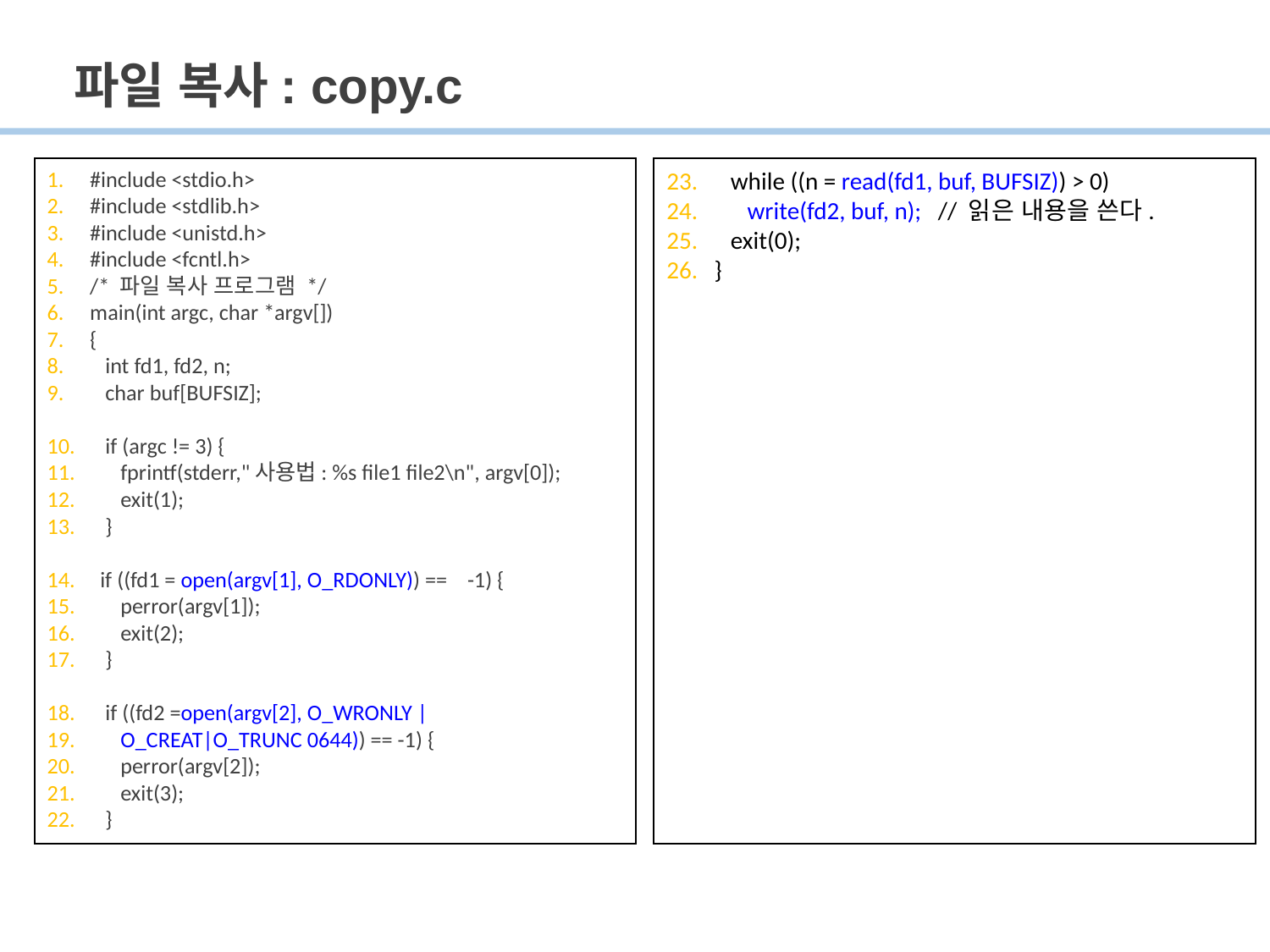

# 파일 복사: copy.c
#include <stdio.h>
#include <stdlib.h>
#include <unistd.h>
#include <fcntl.h>
/* 파일 복사 프로그램 */
main(int argc, char *argv[])
{
   int fd1, fd2, n;
   char buf[BUFSIZ];

   if (argc != 3) {
      fprintf(stderr,"사용법: %s file1 file2\n", argv[0]);
      exit(1);
   }

  if ((fd1 = open(argv[1], O_RDONLY)) ==    -1) {
      perror(argv[1]);
      exit(2);
   }

   if ((fd2 =open(argv[2], O_WRONLY |
      O_CREAT|O_TRUNC 0644)) == -1) {
      perror(argv[2]);
      exit(3);
   }
   while ((n = read(fd1, buf, BUFSIZ)) > 0)
      write(fd2, buf, n);   // 읽은 내용을 쓴다.
   exit(0);
}